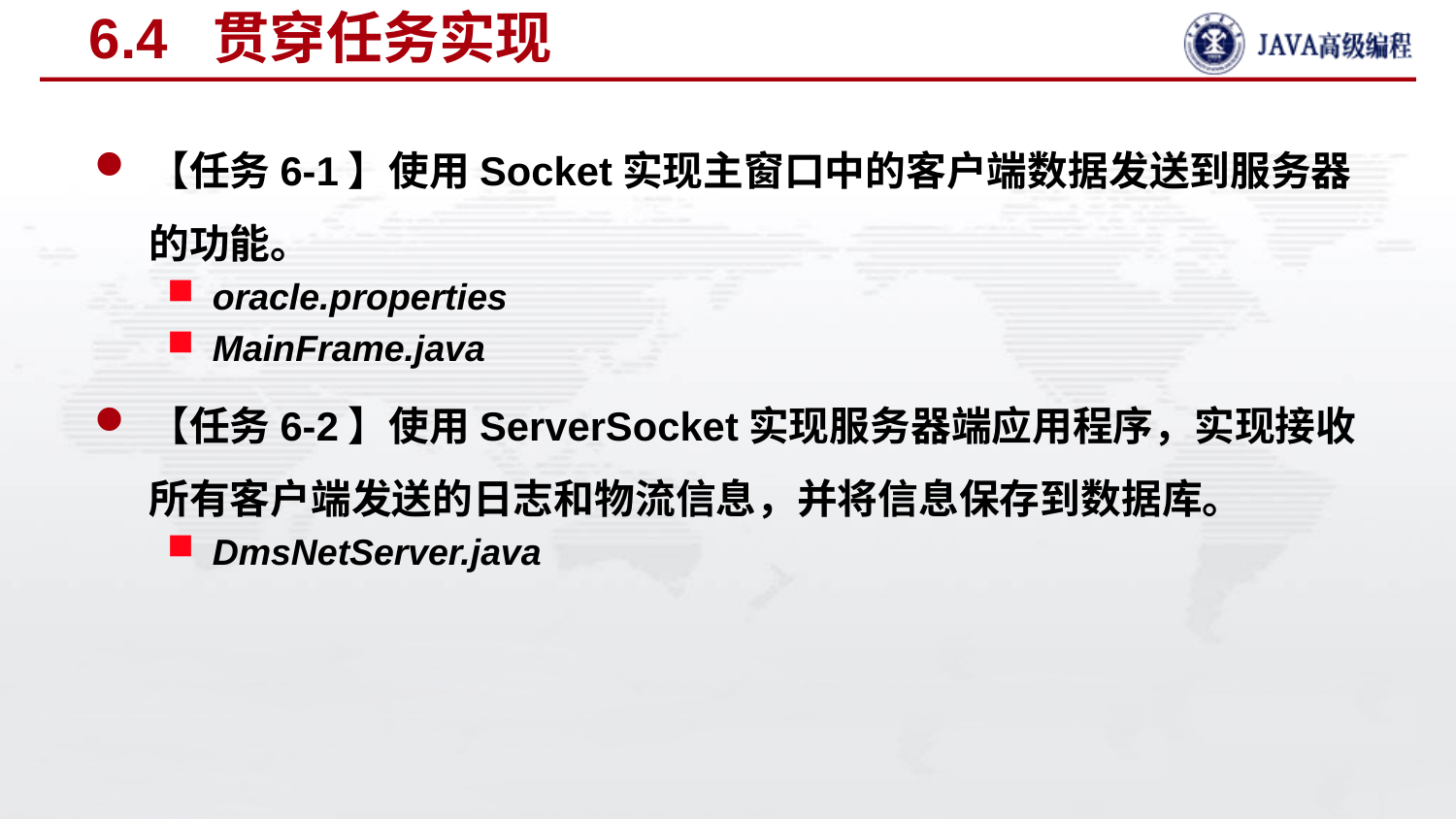

# 6.4  贯穿任务实现
【任务6-1】使用Socket实现主窗口中的客户端数据发送到服务器的功能。
oracle.properties
MainFrame.java
【任务6-2】使用ServerSocket实现服务器端应用程序，实现接收所有客户端发送的日志和物流信息，并将信息保存到数据库。
DmsNetServer.java